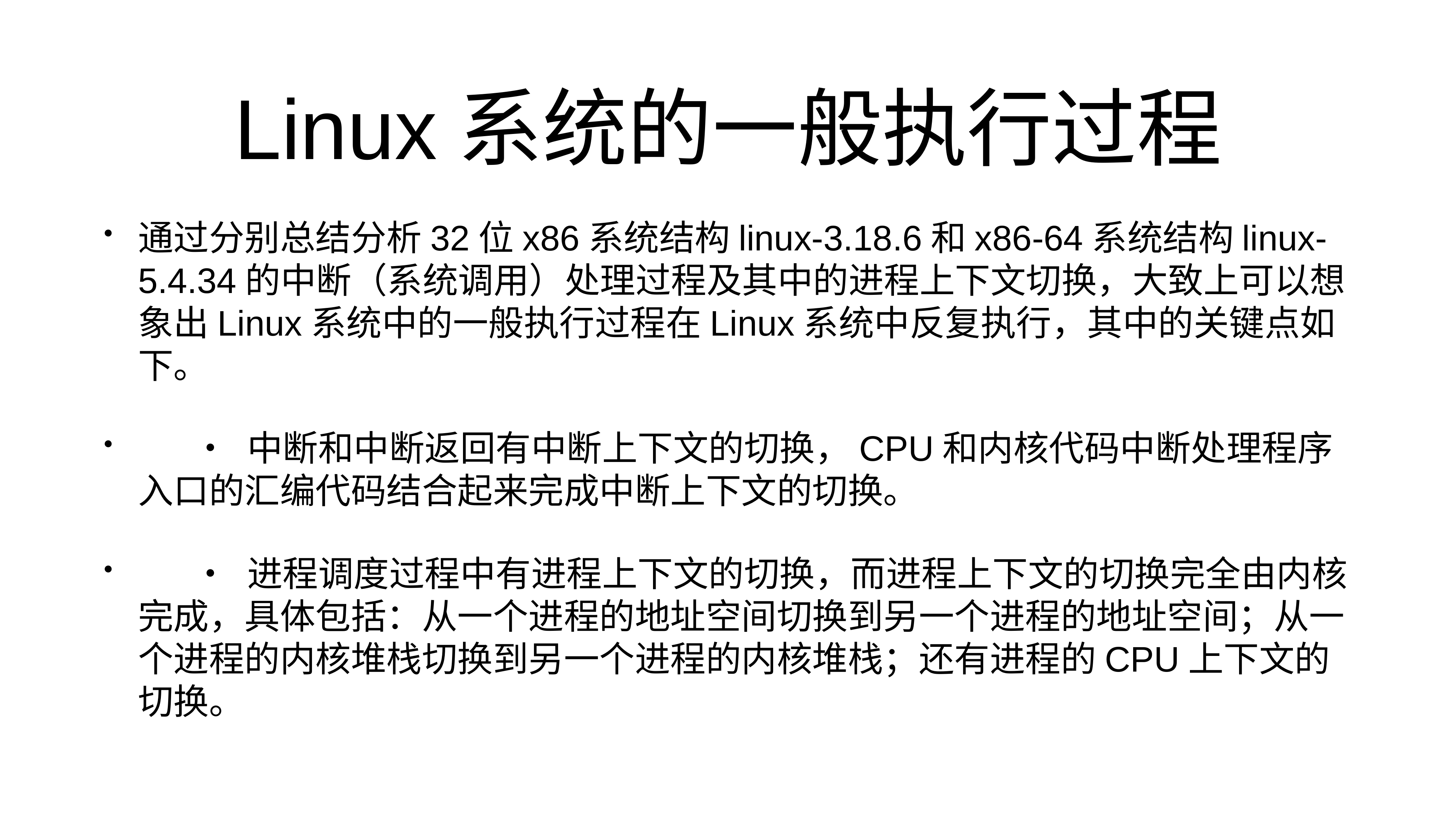

# Linux系统的一般执行过程
通过分别总结分析32位x86系统结构linux-3.18.6和x86-64系统结构linux-5.4.34的中断（系统调用）处理过程及其中的进程上下文切换，大致上可以想象出Linux系统中的一般执行过程在Linux系统中反复执行，其中的关键点如下。
	•	中断和中断返回有中断上下文的切换，CPU和内核代码中断处理程序入口的汇编代码结合起来完成中断上下文的切换。
	•	进程调度过程中有进程上下文的切换，而进程上下文的切换完全由内核完成，具体包括：从一个进程的地址空间切换到另一个进程的地址空间；从一个进程的内核堆栈切换到另一个进程的内核堆栈；还有进程的CPU上下文的切换。